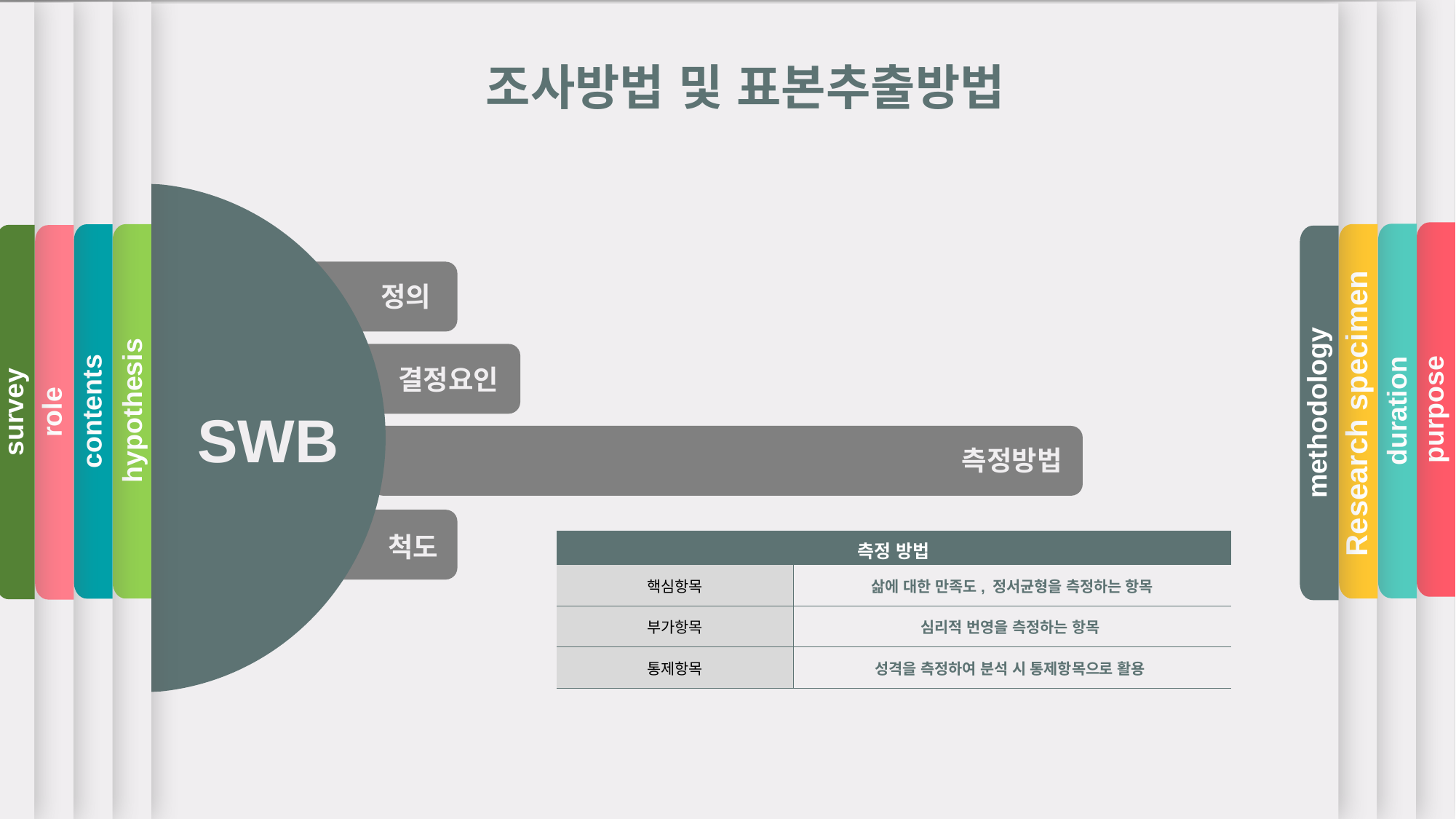

purpose

duration

Research specimen

hypothesis

contents

survey

role

methodology
조사방법 및 표본추출방법
SWB

정의

결정요인

측정방법

척도
| 측정 방법 | 매우 불만족 |
| --- | --- |
| 핵심항목 | 삶에 대한 만족도, 정서균형을 측정하는 항목 |
| 부가항목 | 심리적 번영을 측정하는 항목 |
| 통제항목 | 성격을 측정하여 분석 시 통제항목으로 활용 |